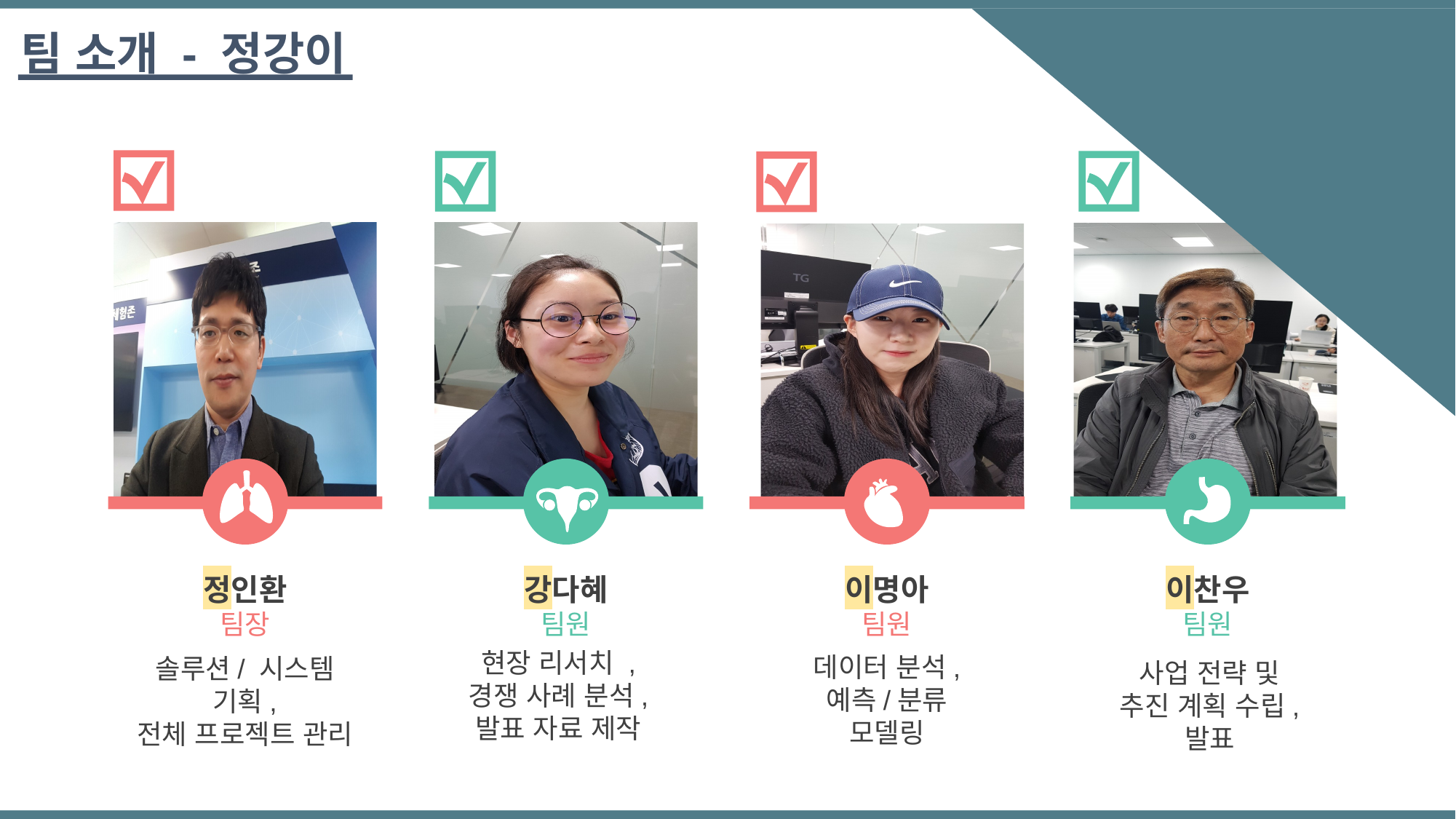

https://youtu.be/ueY3cgYbHbs

팀 소개 - 정강이

정인환
팀장
강다혜
팀원
이명아
팀원
이찬우
팀원
현장 리서치 ,
경쟁 사례 분석,
발표 자료 제작
데이터 분석,
예측/분류 모델링
솔루션/ 시스템 기획,
전체 프로젝트 관리
사업 전략 및
추진 계획 수립,
발표